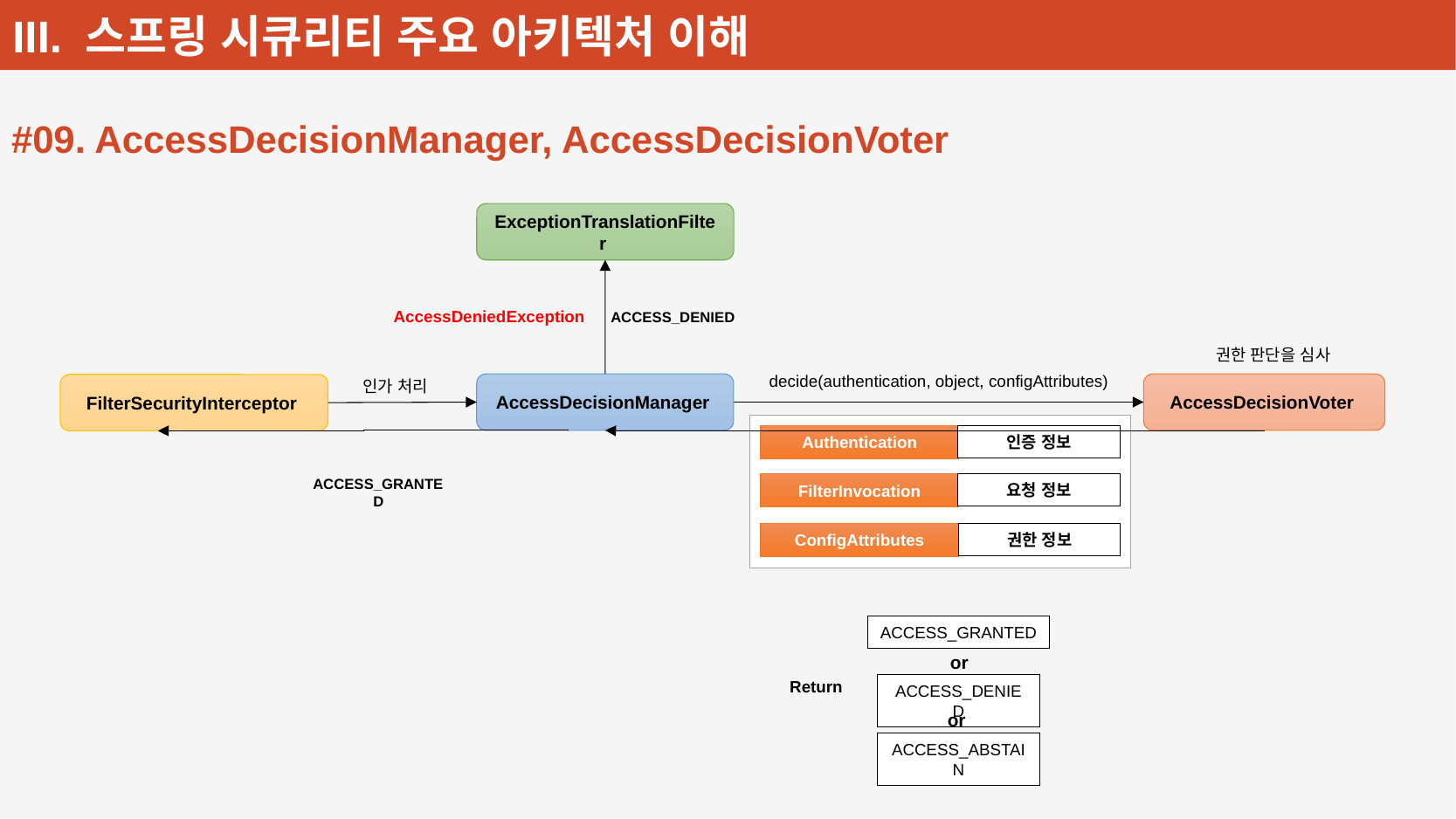

#09. AccessDecisionManager, AccessDecisionVoter
ExceptionTranslationFilter
AccessDeniedException
ACCESS_DENIED
권한 판단을 심사
decide(authentication, object, configAttributes)
인가 처리
AccessDecisionManager
AccessDecisionVoter
FilterSecurityInterceptor

Authentication
인증 정보
요청 정보
FilterInvocation
권한 정보
ConfigAttributes
ACCESS_GRANTED
ACCESS_GRANTED
or
Return
ACCESS_DENIED
or
ACCESS_ABSTAIN